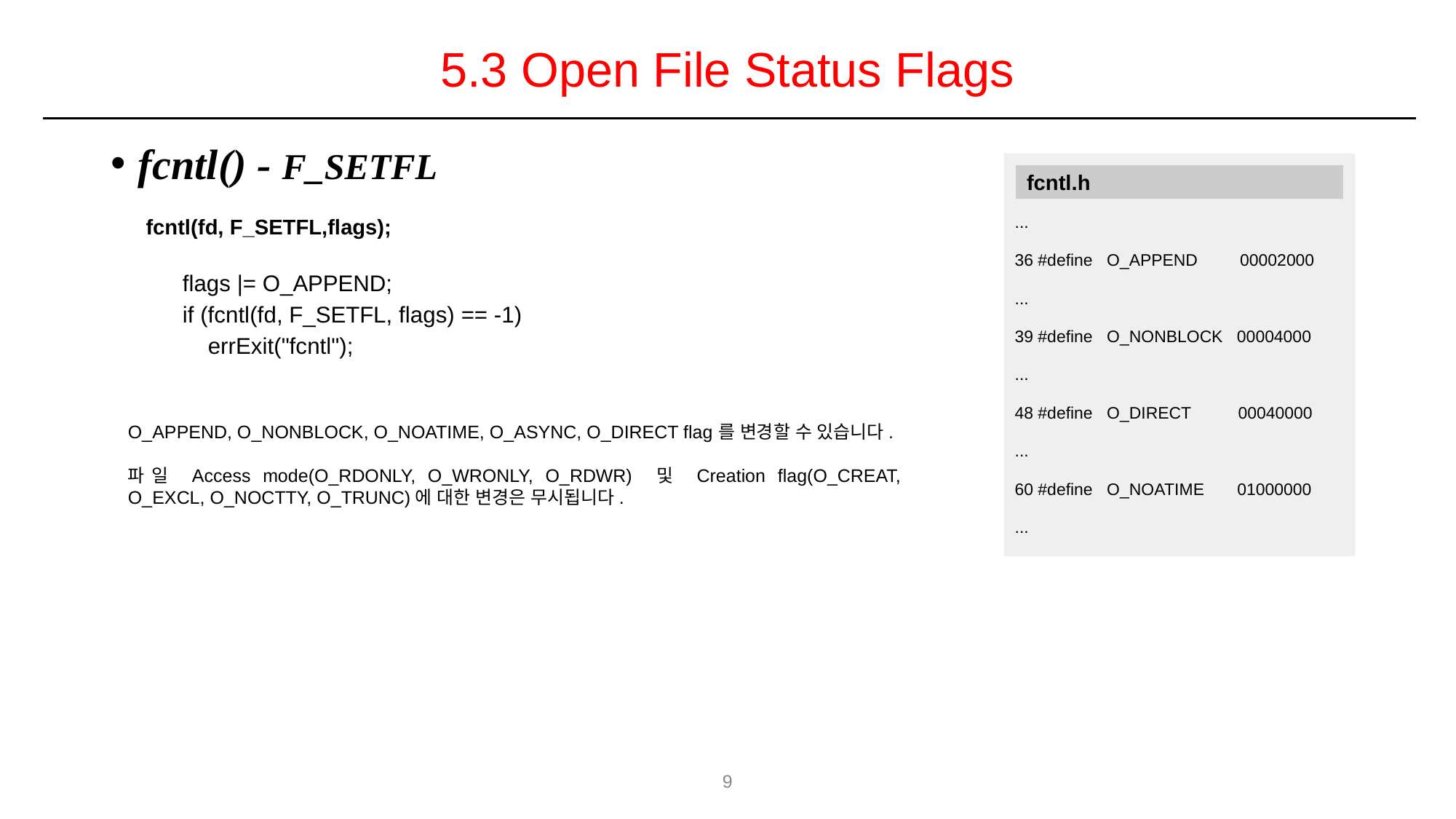

# 5.3 Open File Status Flags
fcntl() - F_SETFL

...
36 #define   O_APPEND         00002000
...
39 #define   O_NONBLOCK   00004000
...
48 #define   O_DIRECT          00040000
...
60 #define   O_NOATIME       01000000
...
fcntl.h
   fcntl(fd, F_SETFL,flags);

flags |= O_APPEND;
if (fcntl(fd, F_SETFL, flags) == -1)
    errExit("fcntl");

O_APPEND, O_NONBLOCK, O_NOATIME, O_ASYNC, O_DIRECT flag를 변경할 수 있습니다.

파일 Access mode(O_RDONLY, O_WRONLY, O_RDWR) 및 Creation flag(O_CREAT, O_EXCL, O_NOCTTY, O_TRUNC)에 대한 변경은 무시됩니다.
9